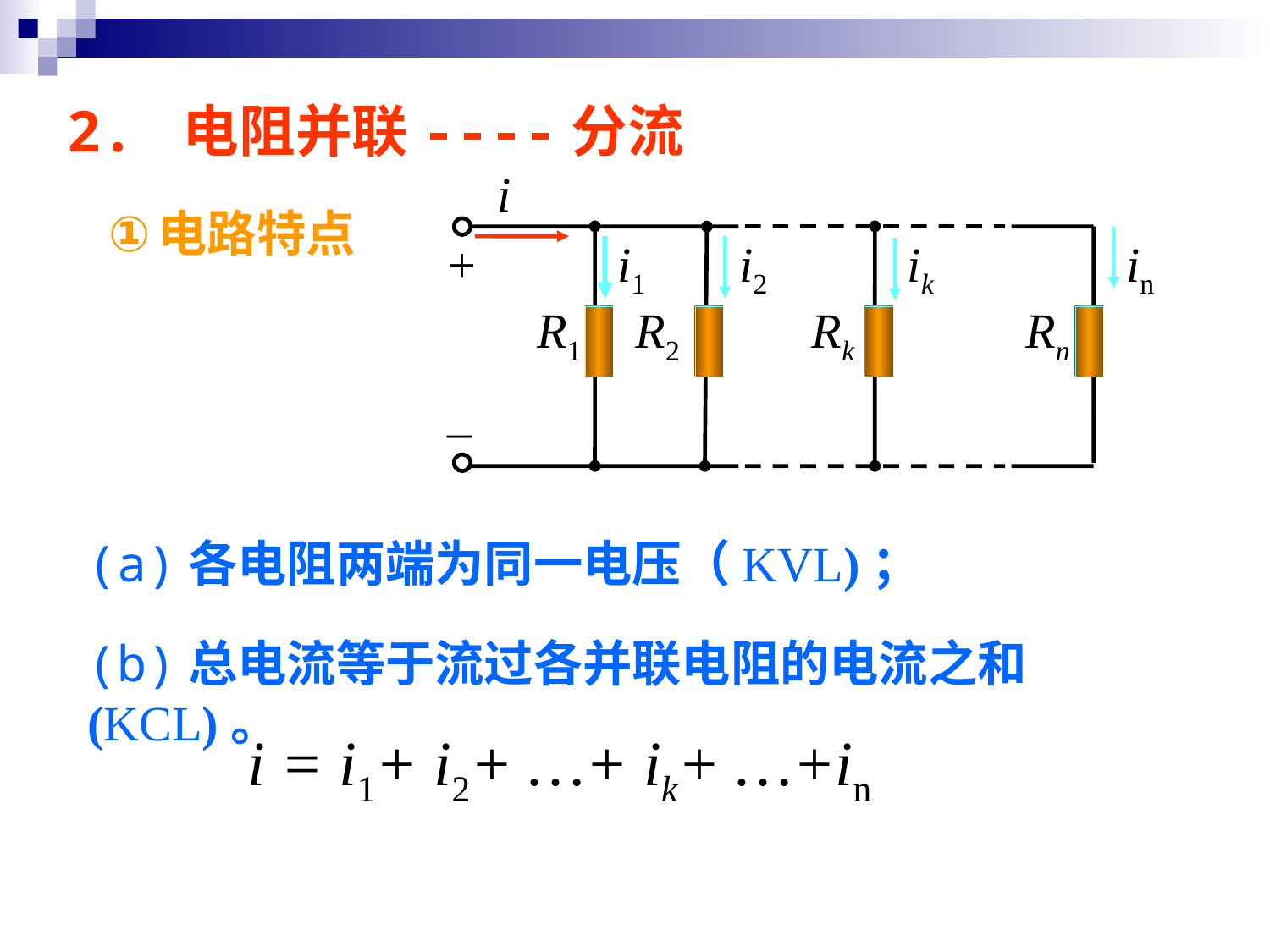

2. 电阻并联----分流
i

+
i1

ik

i2

in

R1
R2
Rk
Rn

u

_

电路特点
(a)各电阻两端为同一电压（KVL)；
(b)总电流等于流过各并联电阻的电流之和(KCL)。
i = i1+ i2+ …+ ik+ …+in